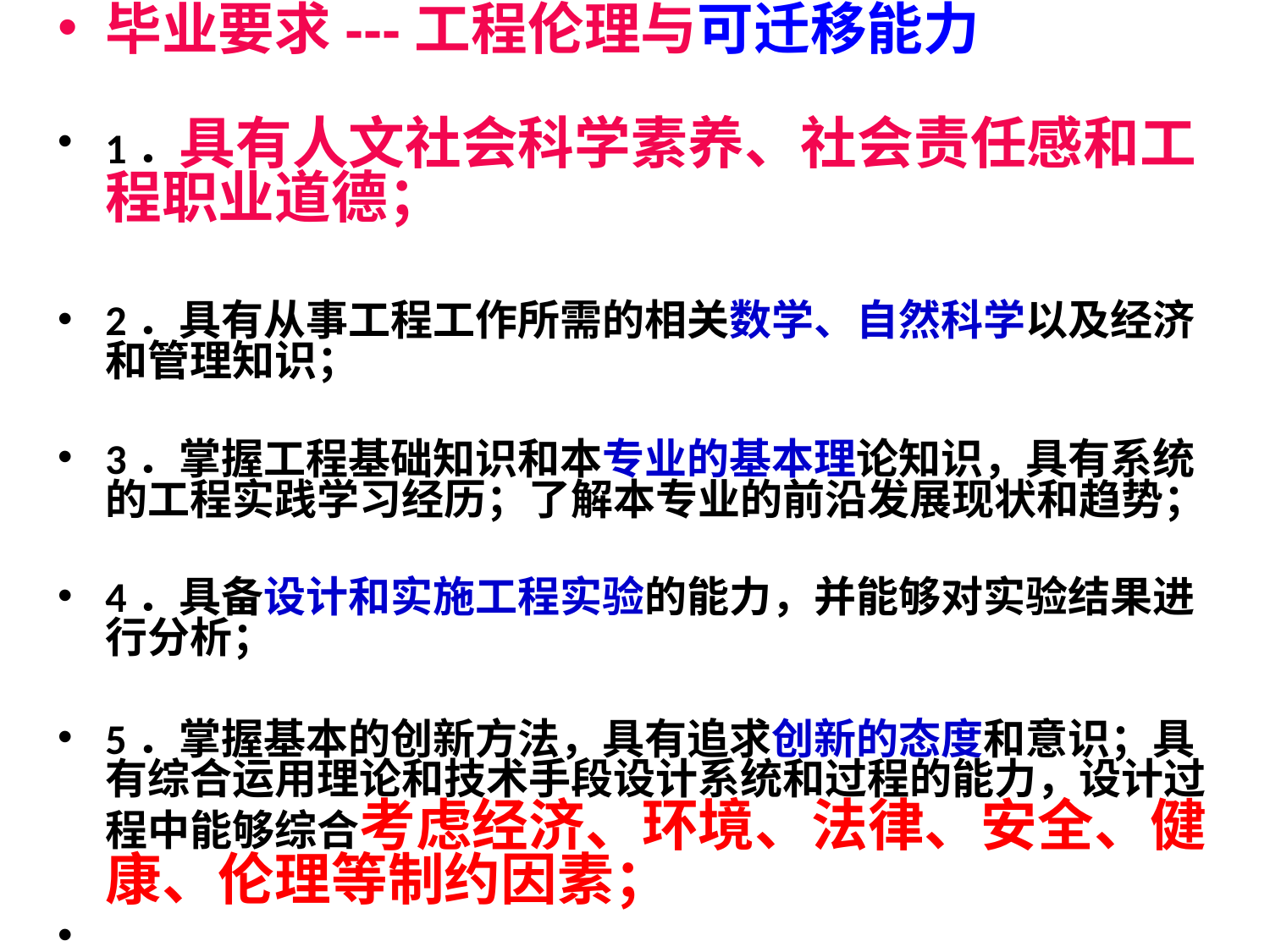

毕业要求---工程伦理与可迁移能力

1．具有人文社会科学素养、社会责任感和工程职业道德；

2．具有从事工程工作所需的相关数学、自然科学以及经济和管理知识；

3．掌握工程基础知识和本专业的基本理论知识，具有系统的工程实践学习经历；了解本专业的前沿发展现状和趋势；

4．具备设计和实施工程实验的能力，并能够对实验结果进行分析；

5．掌握基本的创新方法，具有追求创新的态度和意识；具有综合运用理论和技术手段设计系统和过程的能力，设计过程中能够综合考虑经济、环境、法律、安全、健康、伦理等制约因素；

#